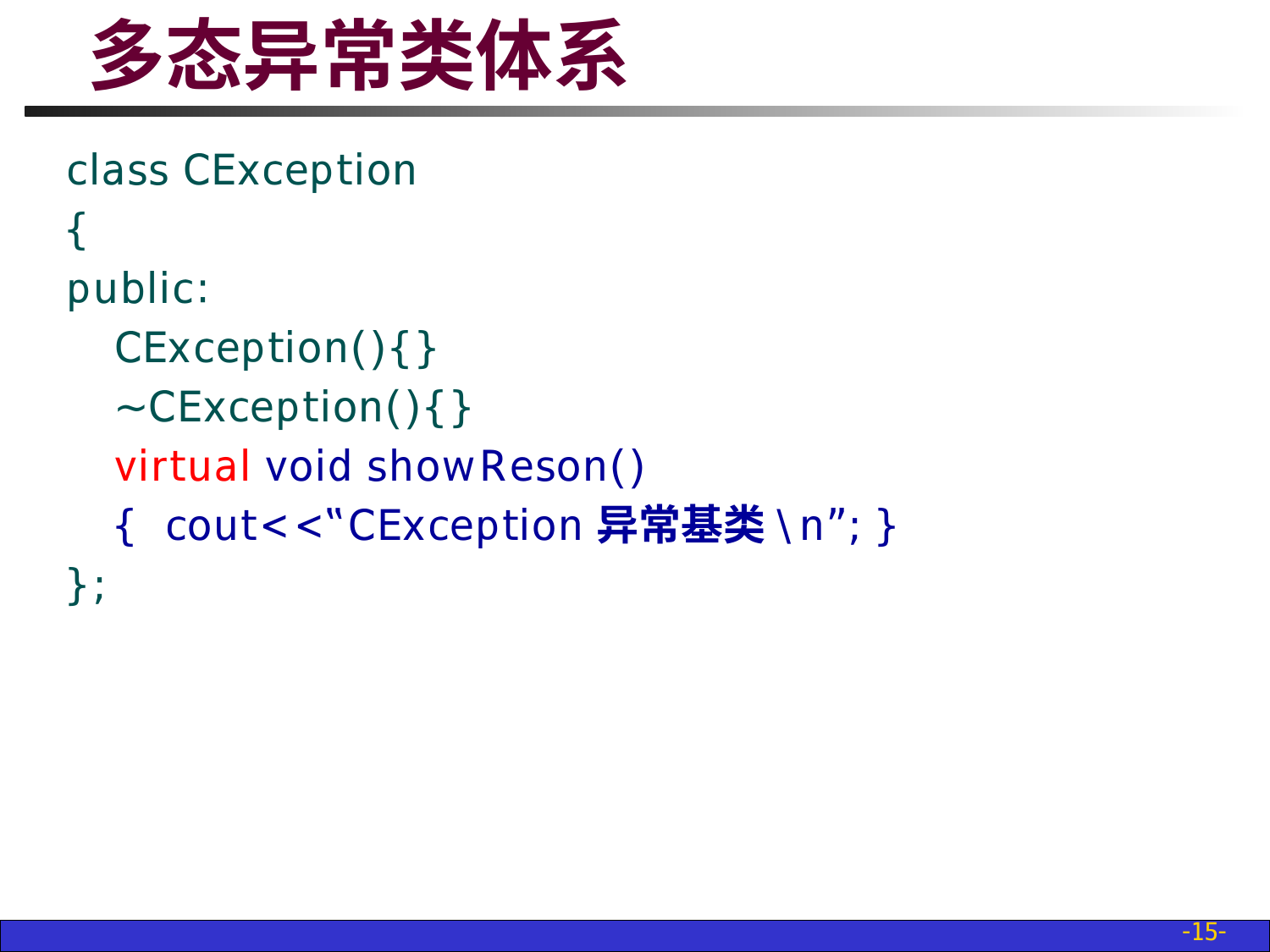

# 多态异常类体系
class CException
{
public:
	CException(){}
	~CException(){}
	virtual void showReson()
	{  cout<<“CException异常基类\n”; }
};
-15-